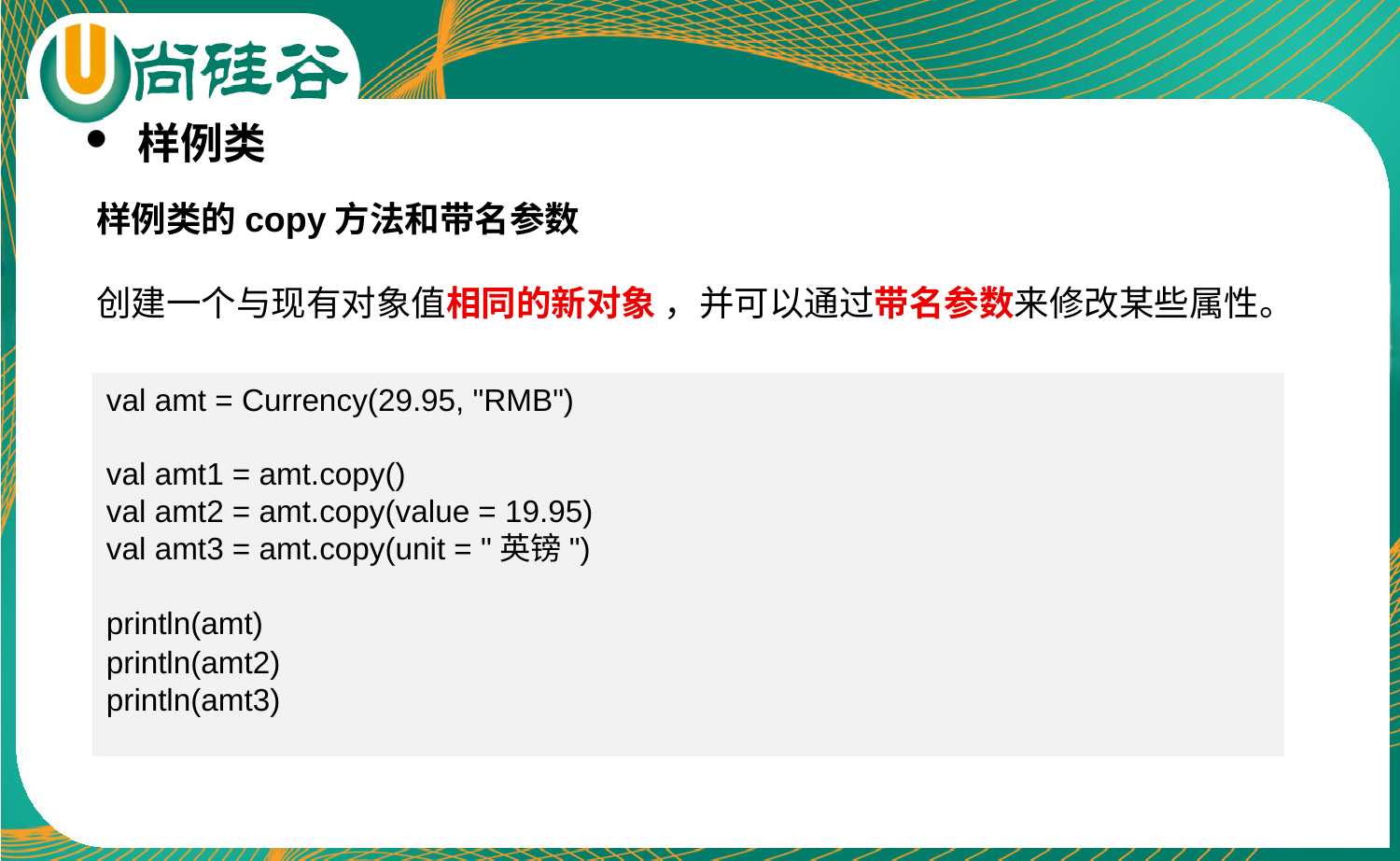

样例类

样例类的copy方法和带名参数

创建一个与现有对象值相同的新对象 ，并可以通过带名参数来修改某些属性。

val amt = Currency(29.95, "RMB")

val amt1 = amt.copy()
val amt2 = amt.copy(value = 19.95)
val amt3 = amt.copy(unit = "英镑")

println(amt)
println(amt2)
println(amt3)